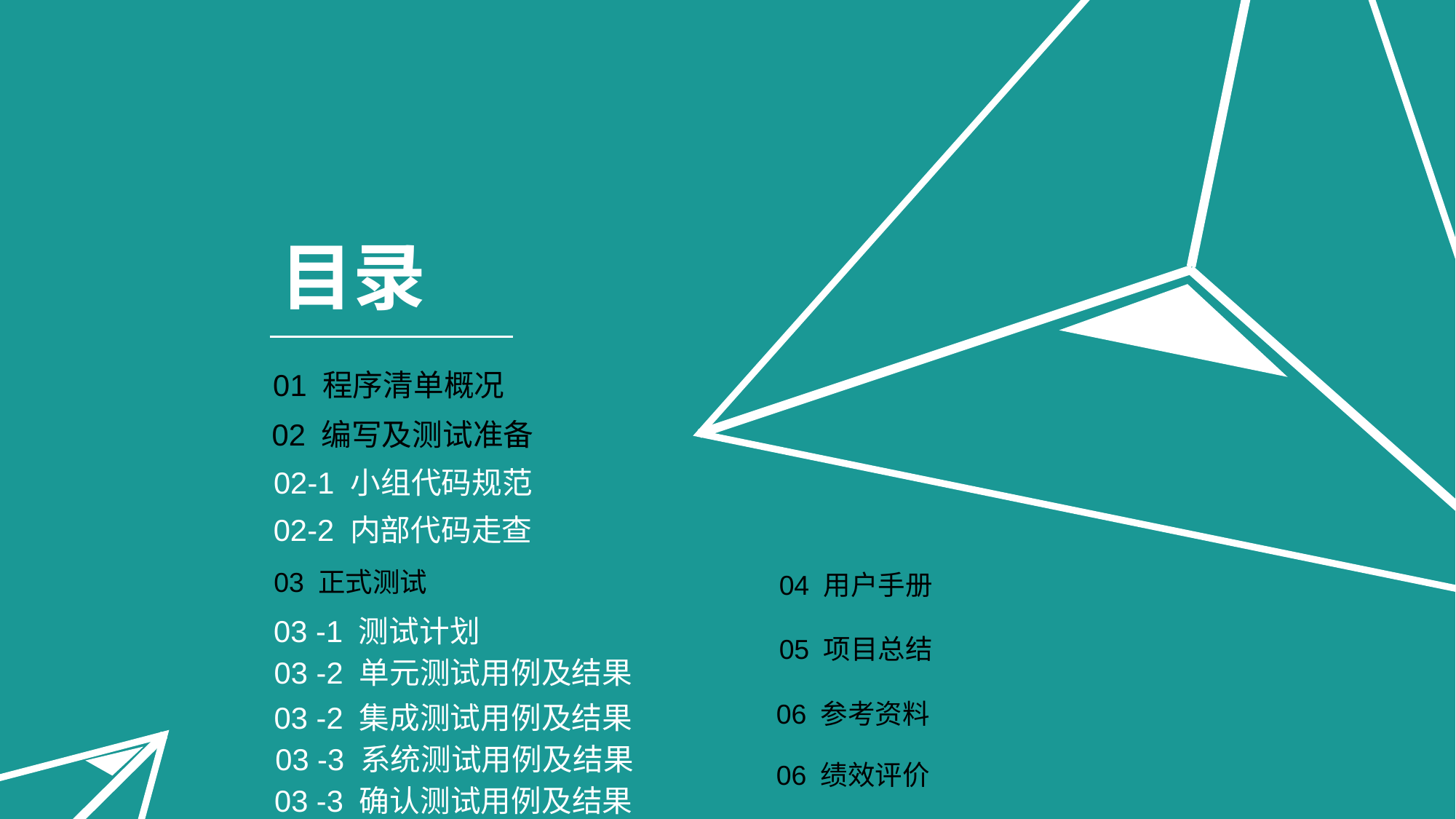

目录
01 程序清单概况
02 编写及测试准备
02-1 小组代码规范
02-2 内部代码走查
03 正式测试
04 用户手册
03 -1 测试计划
05 项目总结
03 -2 单元测试用例及结果
06 参考资料
03 -2 集成测试用例及结果
03 -3 系统测试用例及结果
06 绩效评价
03 -3 确认测试用例及结果